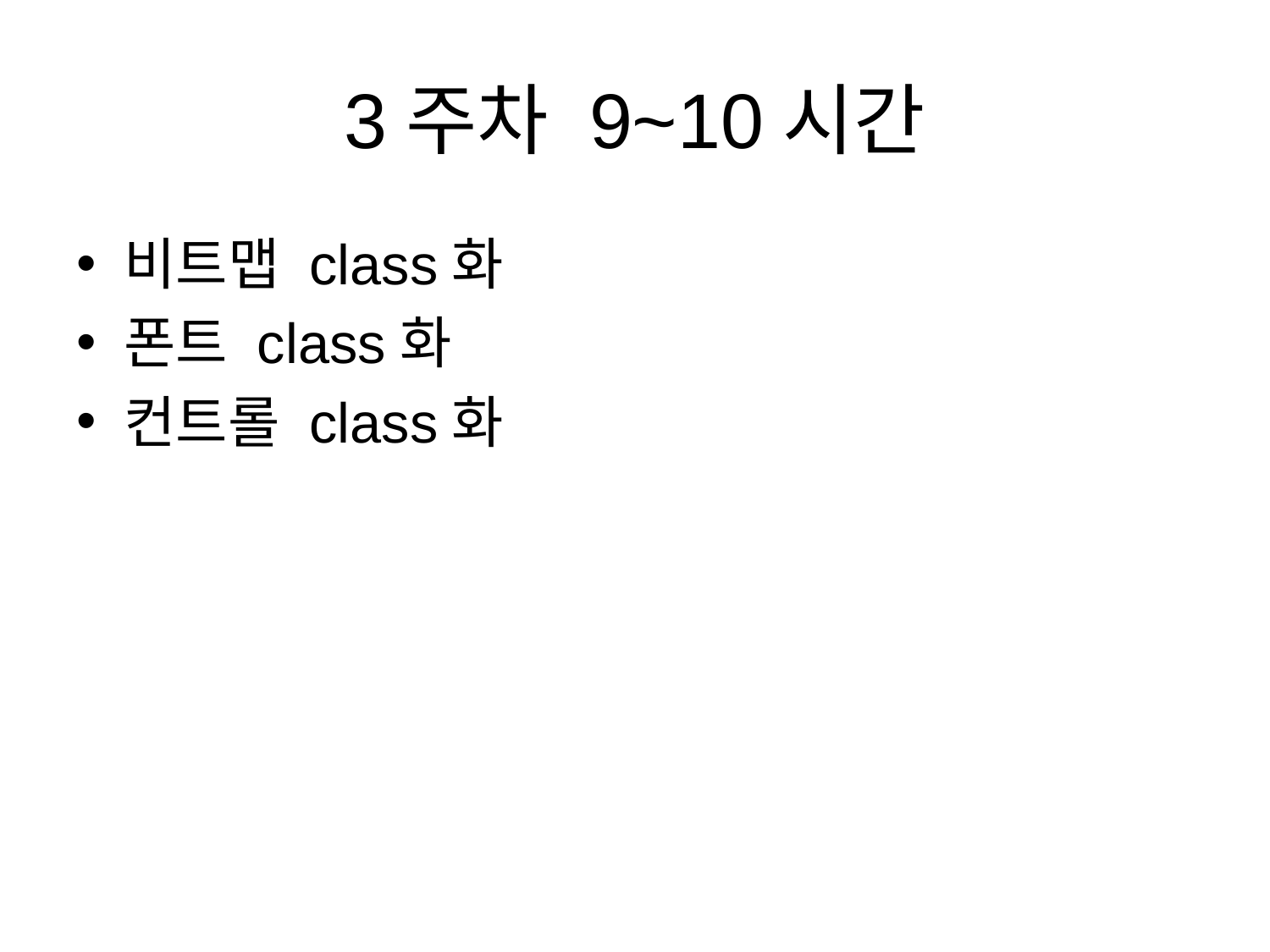

# 3주차 9~10시간
비트맵 class화
폰트 class화
컨트롤 class화